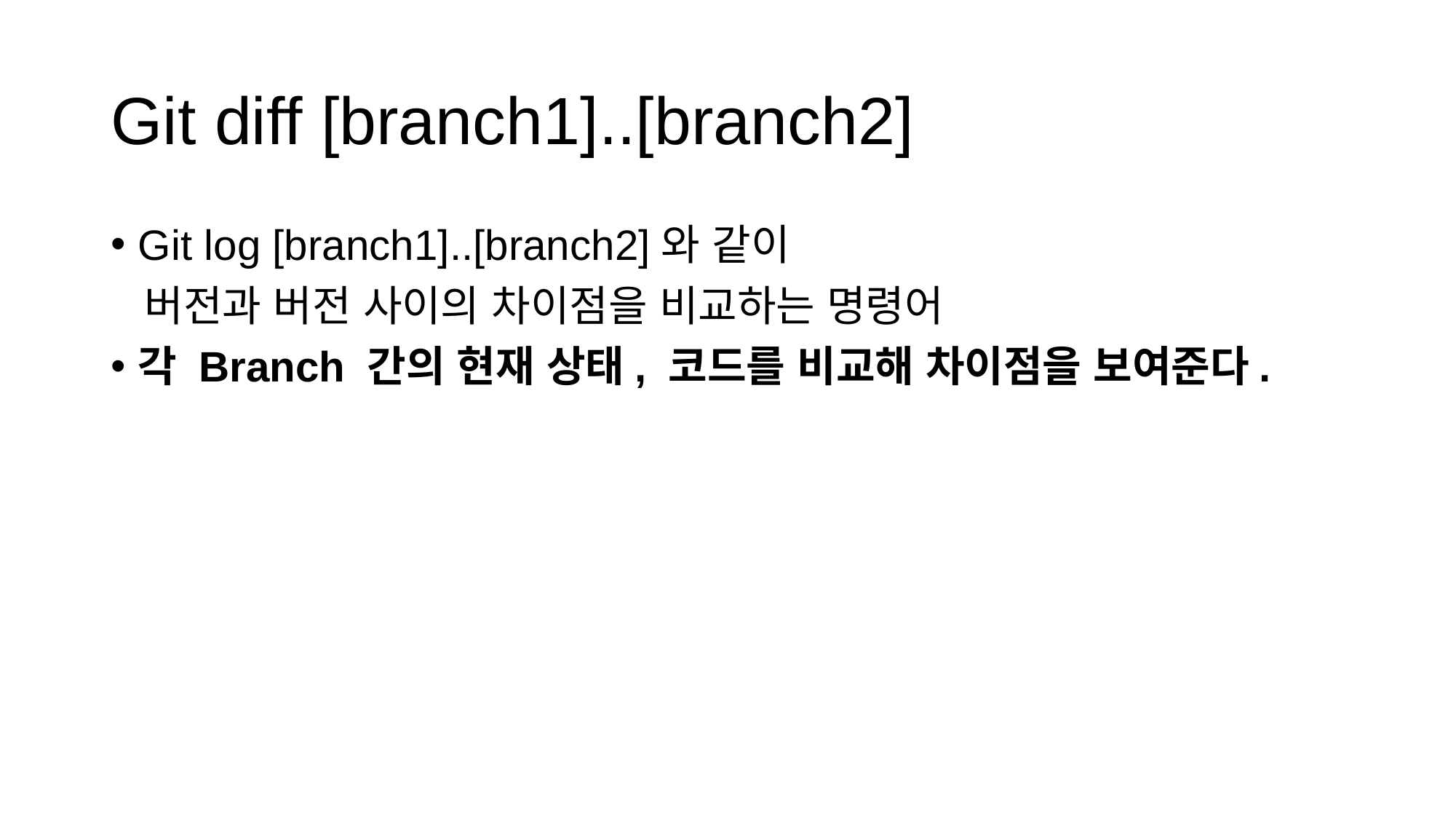

# Git diff [branch1]..[branch2]
Git log [branch1]..[branch2]와 같이
  버전과 버전 사이의 차이점을 비교하는 명령어
각 Branch 간의 현재 상태, 코드를 비교해 차이점을 보여준다.